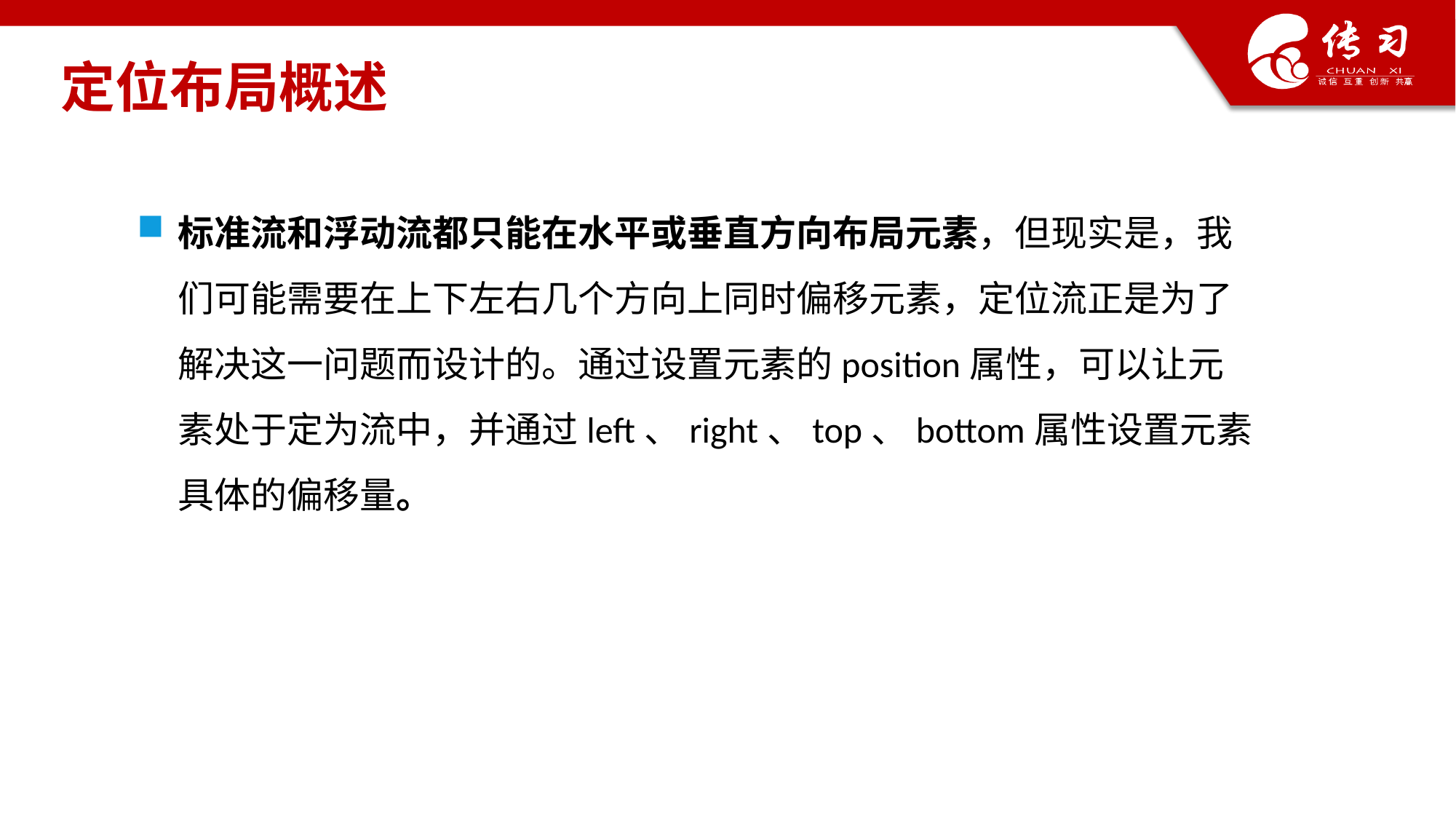

# 定位布局概述

标准流和浮动流都只能在水平或垂直方向布局元素，但现实是，我们可能需要在上下左右几个方向上同时偏移元素，定位流正是为了解决这一问题而设计的。通过设置元素的position属性，可以让元素处于定为流中，并通过left、right、top、bottom属性设置元素具体的偏移量。